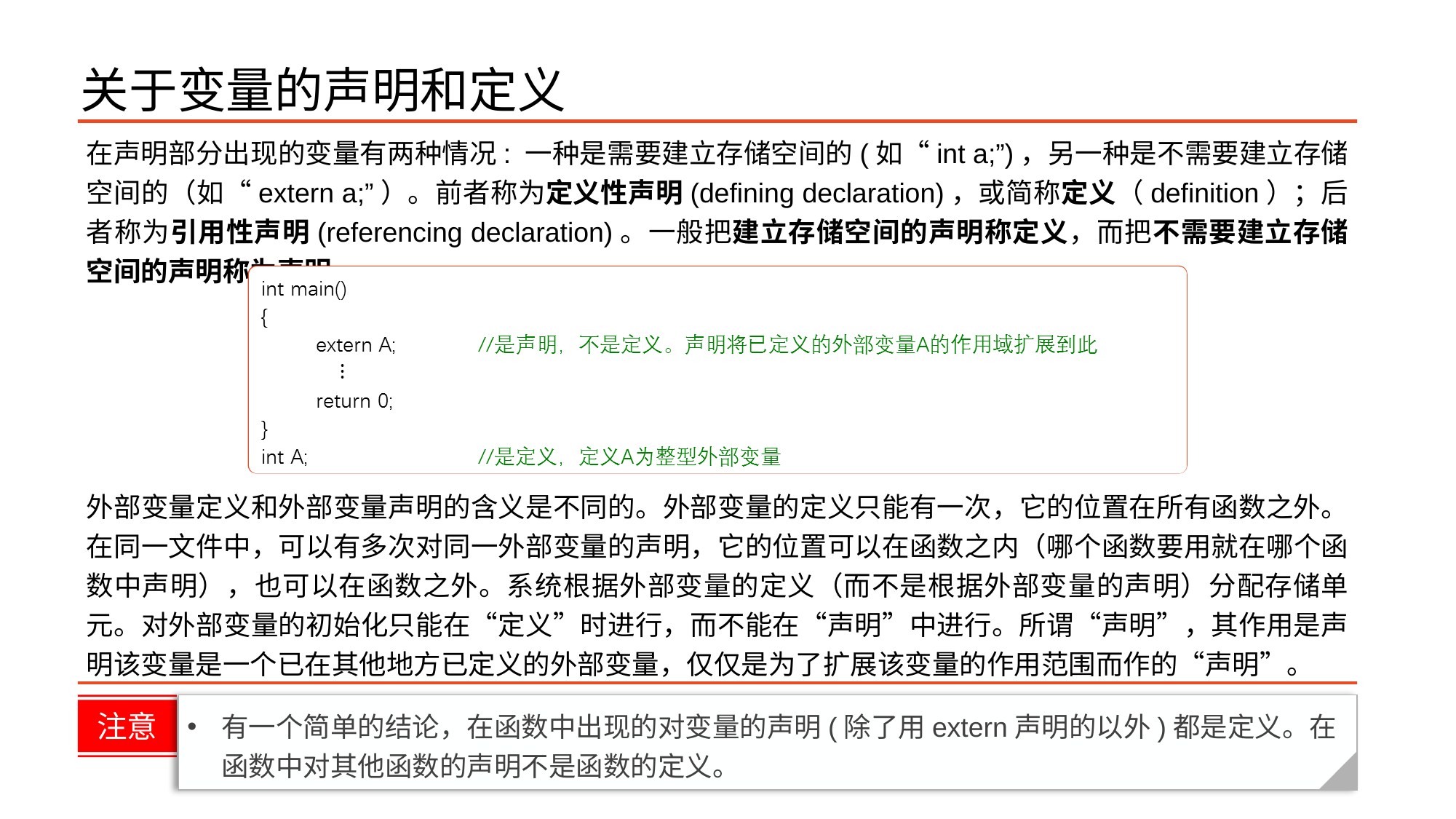

# 关于变量的声明和定义
在声明部分出现的变量有两种情况: 一种是需要建立存储空间的(如“int a;”)，另一种是不需要建立存储空间的（如“extern a;”）。前者称为定义性声明(defining declaration)，或简称定义（definition）；后者称为引用性声明(referencing declaration)。一般把建立存储空间的声明称定义，而把不需要建立存储空间的声明称为声明。

外部变量定义和外部变量声明的含义是不同的。外部变量的定义只能有一次，它的位置在所有函数之外。在同一文件中，可以有多次对同一外部变量的声明，它的位置可以在函数之内（哪个函数要用就在哪个函数中声明），也可以在函数之外。系统根据外部变量的定义（而不是根据外部变量的声明）分配存储单元。对外部变量的初始化只能在“定义”时进行，而不能在“声明”中进行。所谓“声明”，其作用是声明该变量是一个已在其他地方已定义的外部变量，仅仅是为了扩展该变量的作用范围而作的“声明”。

注意
有一个简单的结论，在函数中出现的对变量的声明(除了用extern声明的以外)都是定义。在函数中对其他函数的声明不是函数的定义。